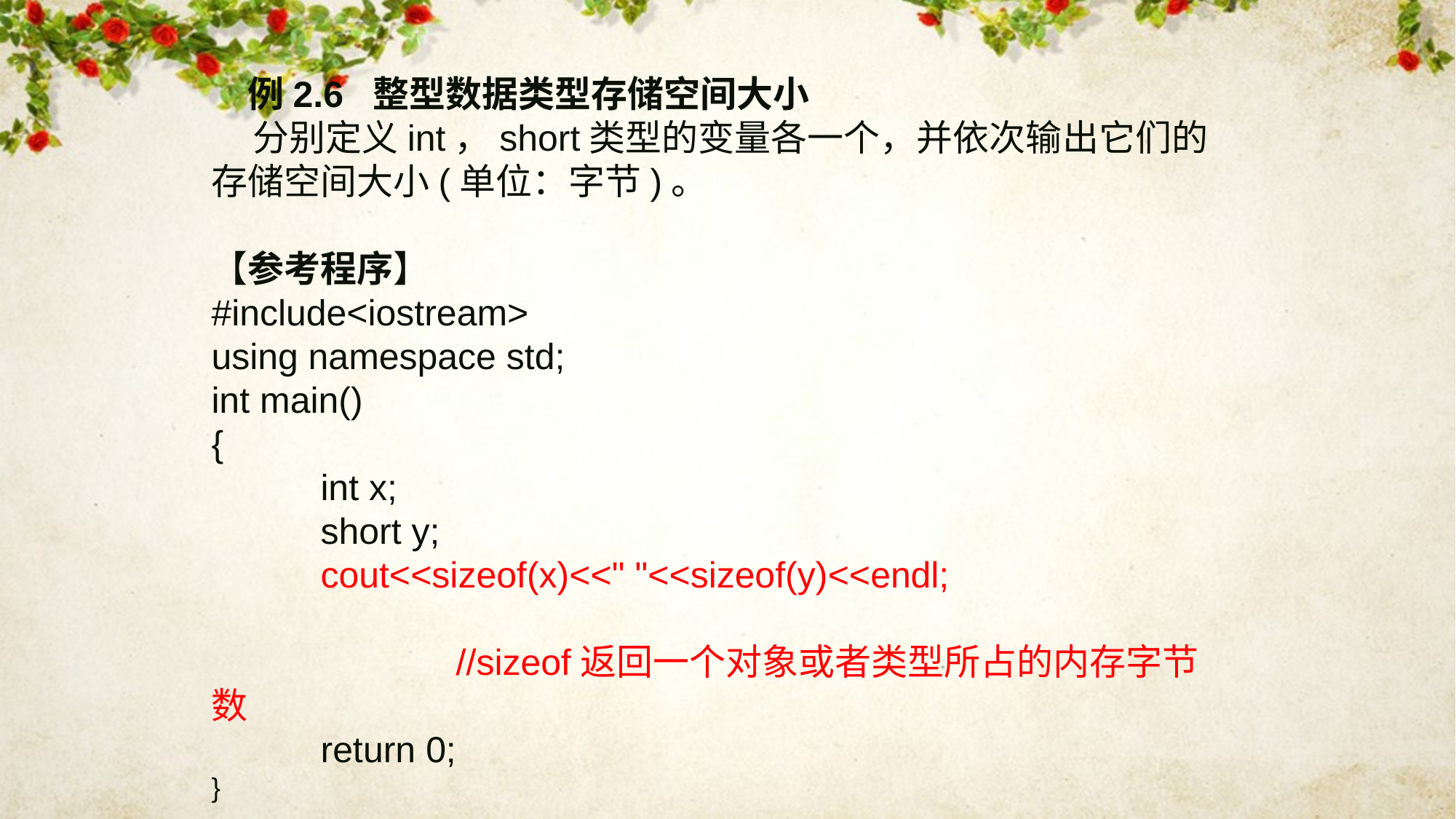

例2.6  整型数据类型存储空间大小
    分别定义int，short类型的变量各一个，并依次输出它们的存储空间大小(单位：字节)。

【参考程序】
#include<iostream>
using namespace std;
int main()
{
	int x;
	short y;
	cout<<sizeof(x)<<" "<<sizeof(y)<<endl;
                        //sizeof返回一个对象或者类型所占的内存字节数
	return 0;
}